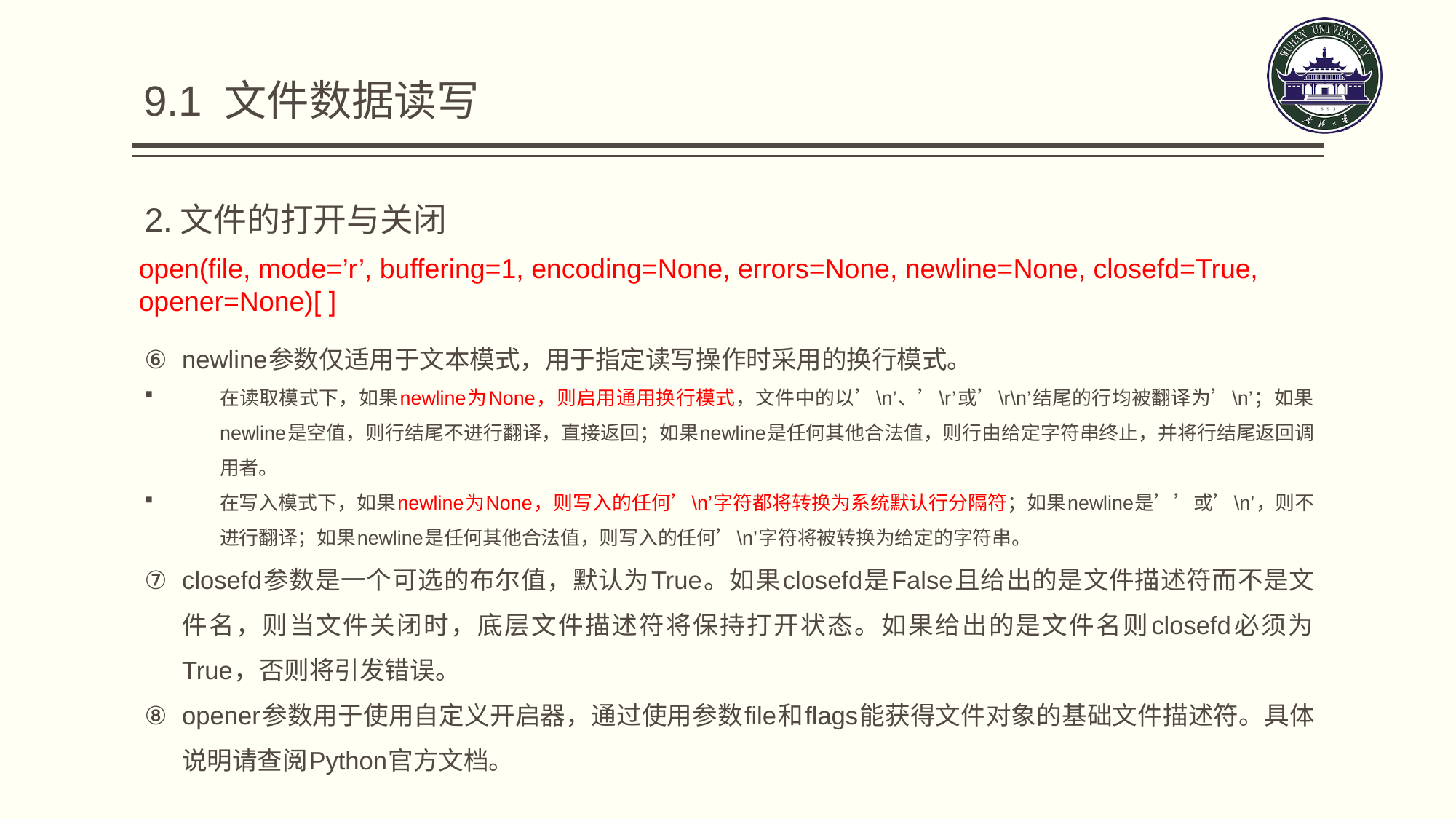

9.1 文件数据读写
2.文件的打开与关闭
open(file, mode=’r’, buffering=1, encoding=None, errors=None, newline=None, closefd=True, opener=None)[ ]
newline参数仅适用于文本模式，用于指定读写操作时采用的换行模式。
在读取模式下，如果newline为None，则启用通用换行模式，文件中的以’\n’、’\r’或’\r\n’结尾的行均被翻译为’\n’；如果newline是空值，则行结尾不进行翻译，直接返回；如果newline是任何其他合法值，则行由给定字符串终止，并将行结尾返回调用者。
在写入模式下，如果newline为None，则写入的任何’\n’字符都将转换为系统默认行分隔符；如果newline是’’或’\n’，则不进行翻译；如果newline是任何其他合法值，则写入的任何’\n’字符将被转换为给定的字符串。
closefd参数是一个可选的布尔值，默认为True。如果closefd是False且给出的是文件描述符而不是文件名，则当文件关闭时，底层文件描述符将保持打开状态。如果给出的是文件名则closefd必须为True，否则将引发错误。
opener参数用于使用自定义开启器，通过使用参数file和flags能获得文件对象的基础文件描述符。具体说明请查阅Python官方文档。